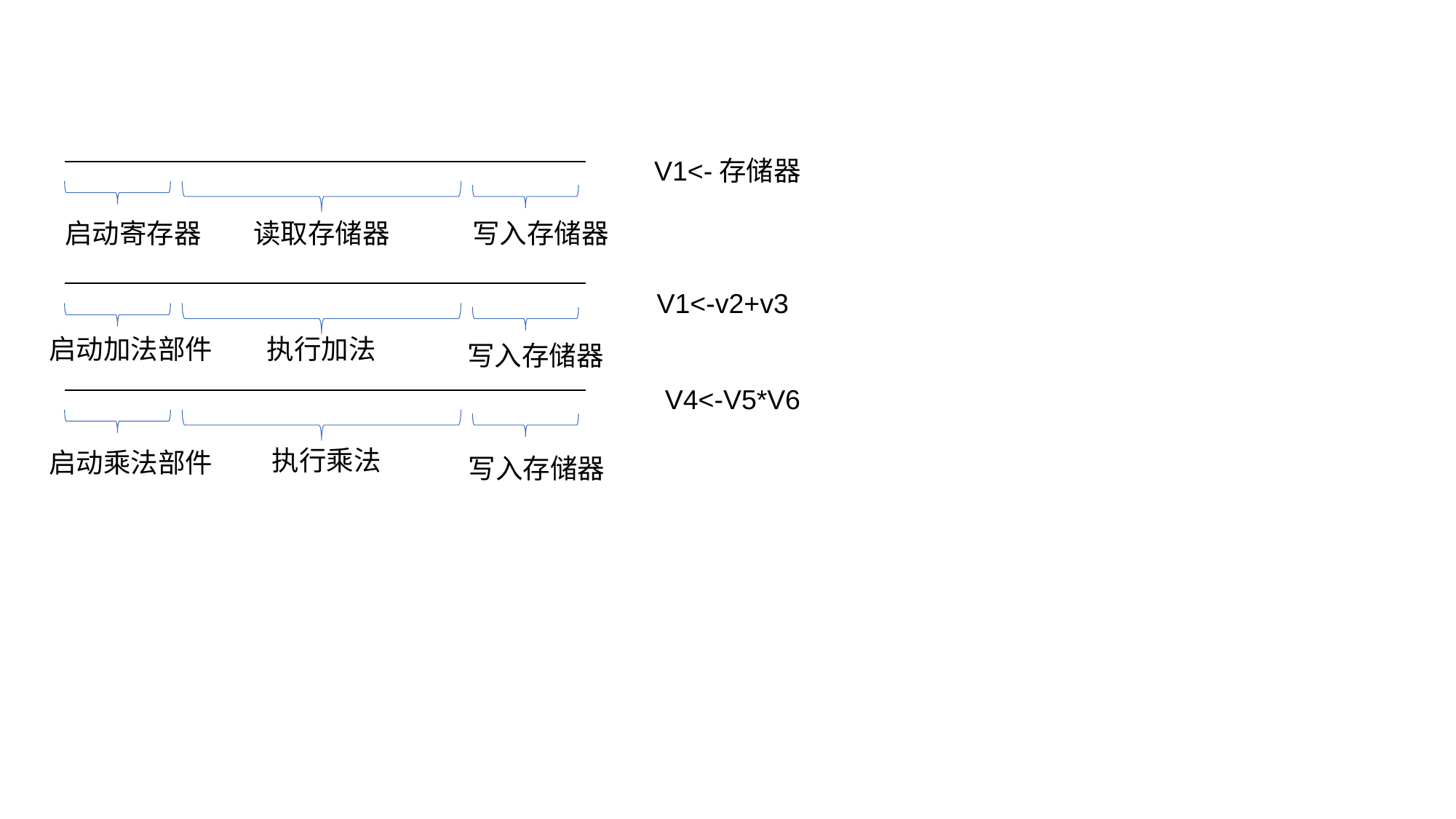

V1<-存储器

启动寄存器
读取存储器
写入存储器

V1<-v2+v3

启动加法部件
执行加法
写入存储器

V4<-V5*V6
执行乘法
启动乘法部件
写入存储器